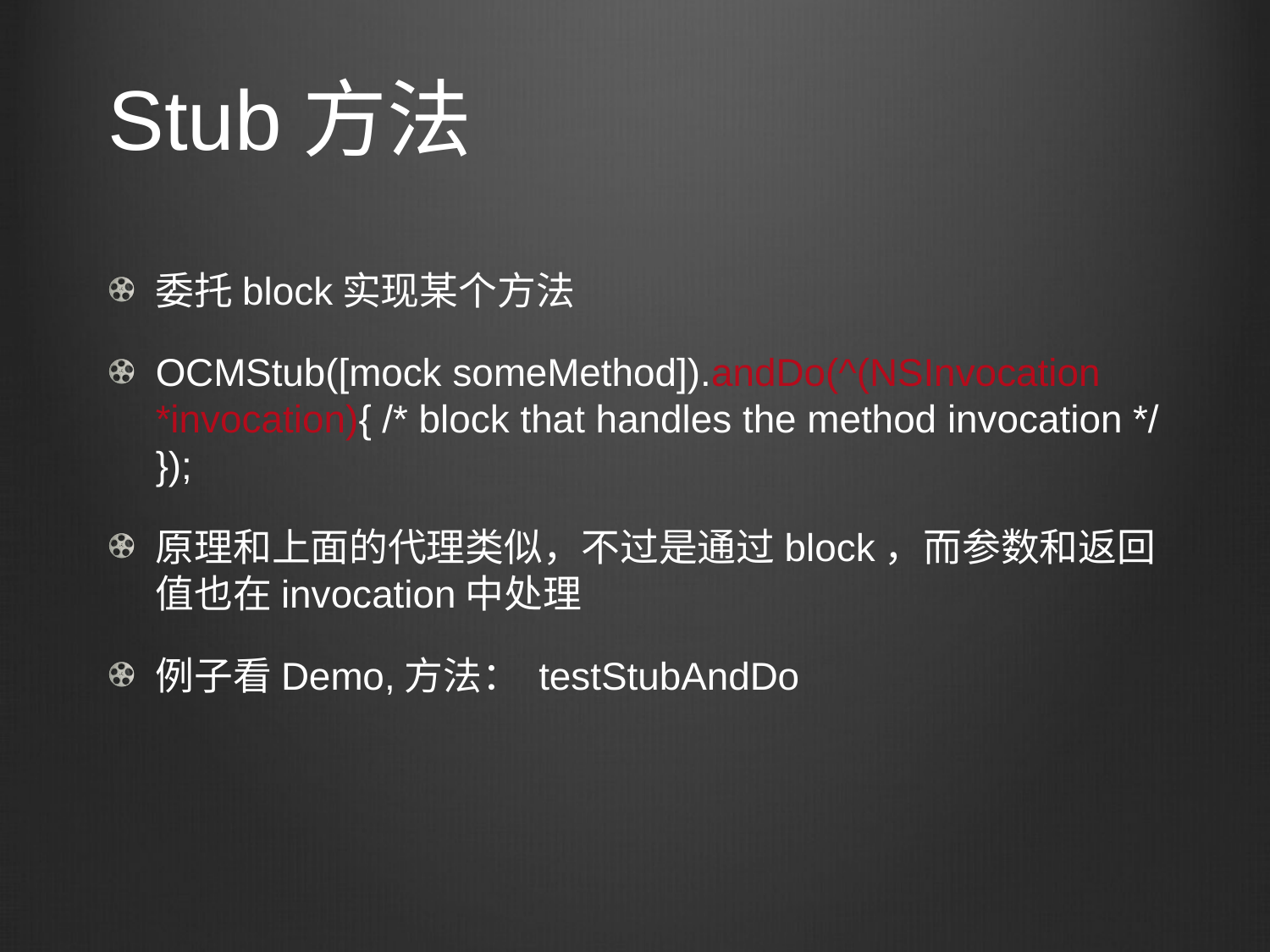

# Stub方法
委托block实现某个方法
OCMStub([mock someMethod]).andDo(^(NSInvocation *invocation){ /* block that handles the method invocation */ });
原理和上面的代理类似，不过是通过block，而参数和返回值也在invocation中处理
例子看Demo,方法： testStubAndDo